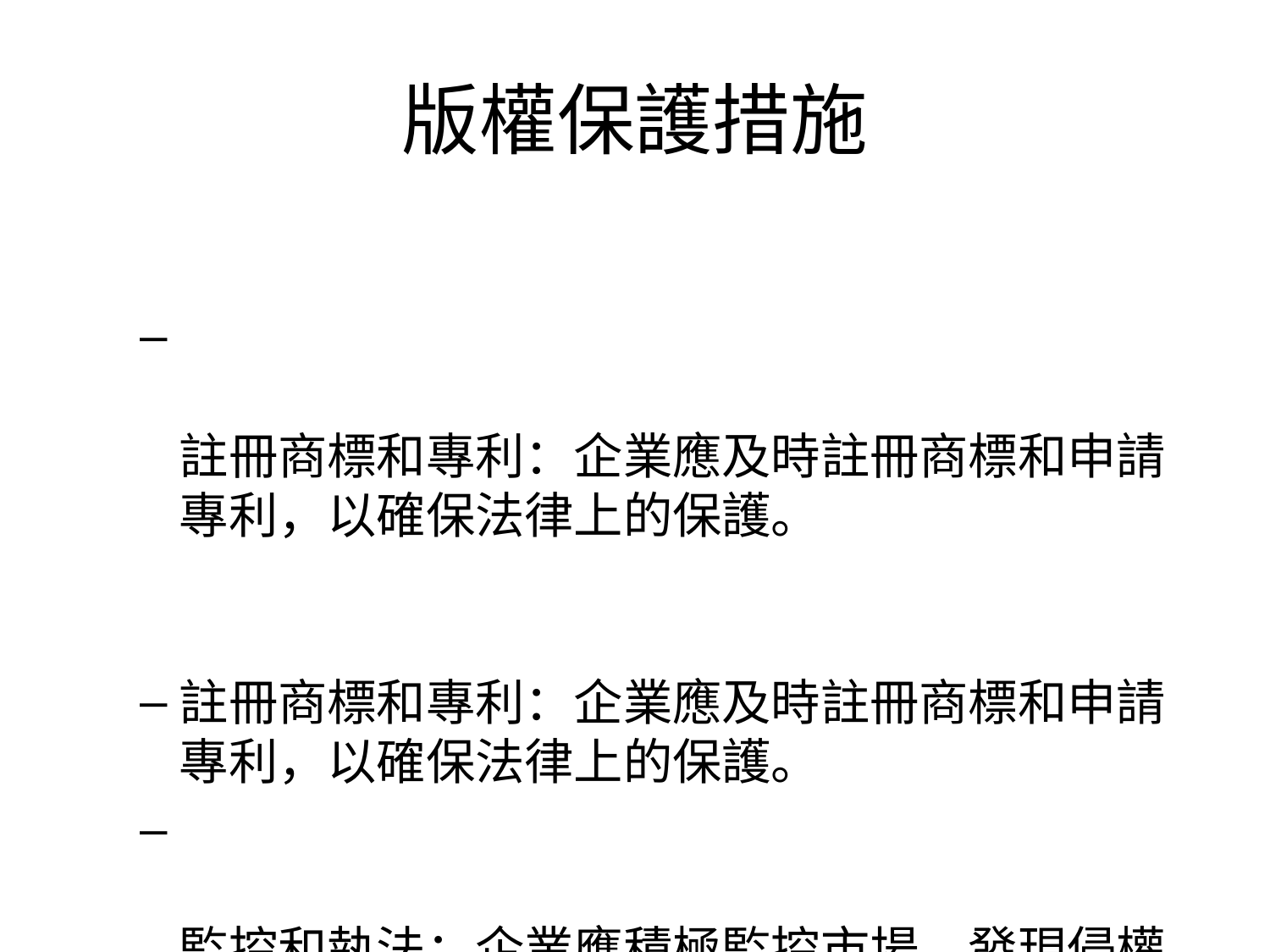

# 版權保護措施

註冊商標和專利：企業應及時註冊商標和申請專利，以確保法律上的保護。
註冊商標和專利：企業應及時註冊商標和申請專利，以確保法律上的保護。
監控和執法：企業應積極監控市場，發現侵權行為時及時採取法律行動。
監控和執法：企業應積極監控市場，發現侵權行為時及時採取法律行動。
版權標示：在網站和產品上清楚標示版權信息，提醒他人不得未經授權使用。
版權標示：在網站和產品上清楚標示版權信息，提醒他人不得未經授權使用。